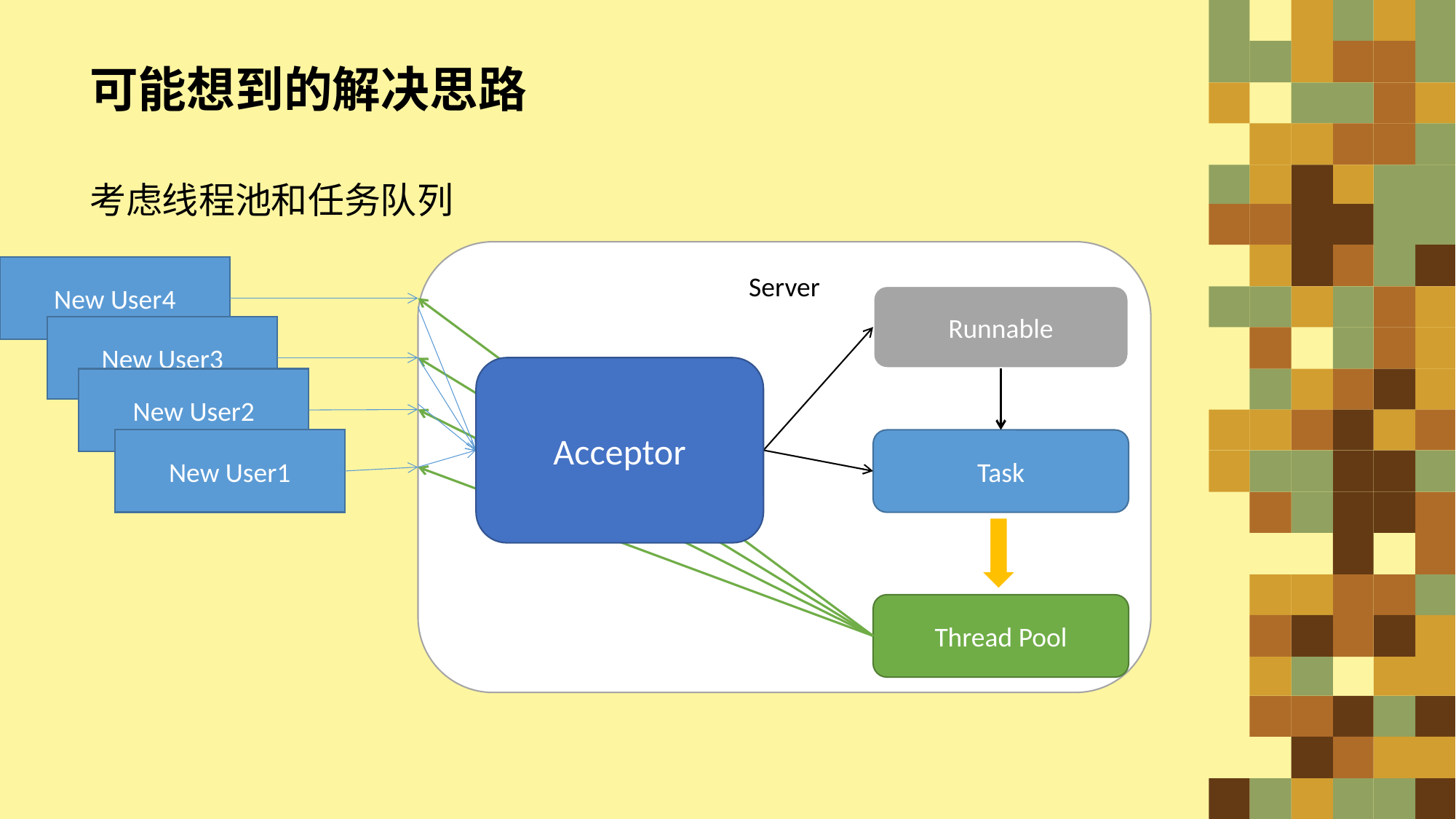

可能想到的解决思路
考虑线程池和任务队列

Server
New User4

Runnable
New User3
Acceptor
New User2
New User1
Task

Thread Pool